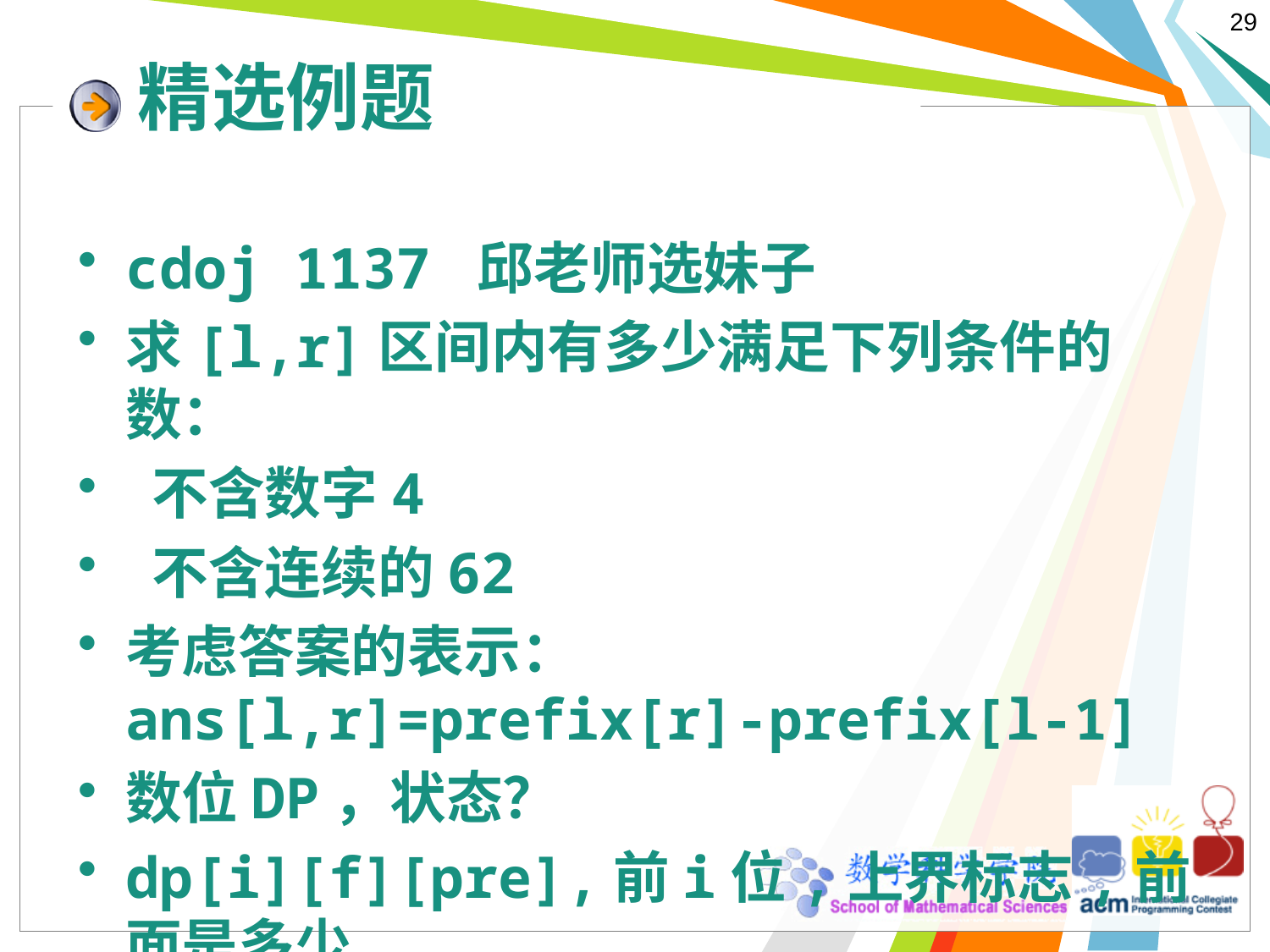

# 精选例题
cdoj 1137 邱老师选妹子
求[l,r]区间内有多少满足下列条件的数：
 不含数字4
 不含连续的62
考虑答案的表示：ans[l,r]=prefix[r]-prefix[l-1]
数位DP，状态？
dp[i][f][pre],前i位,上界标志,前面是多少